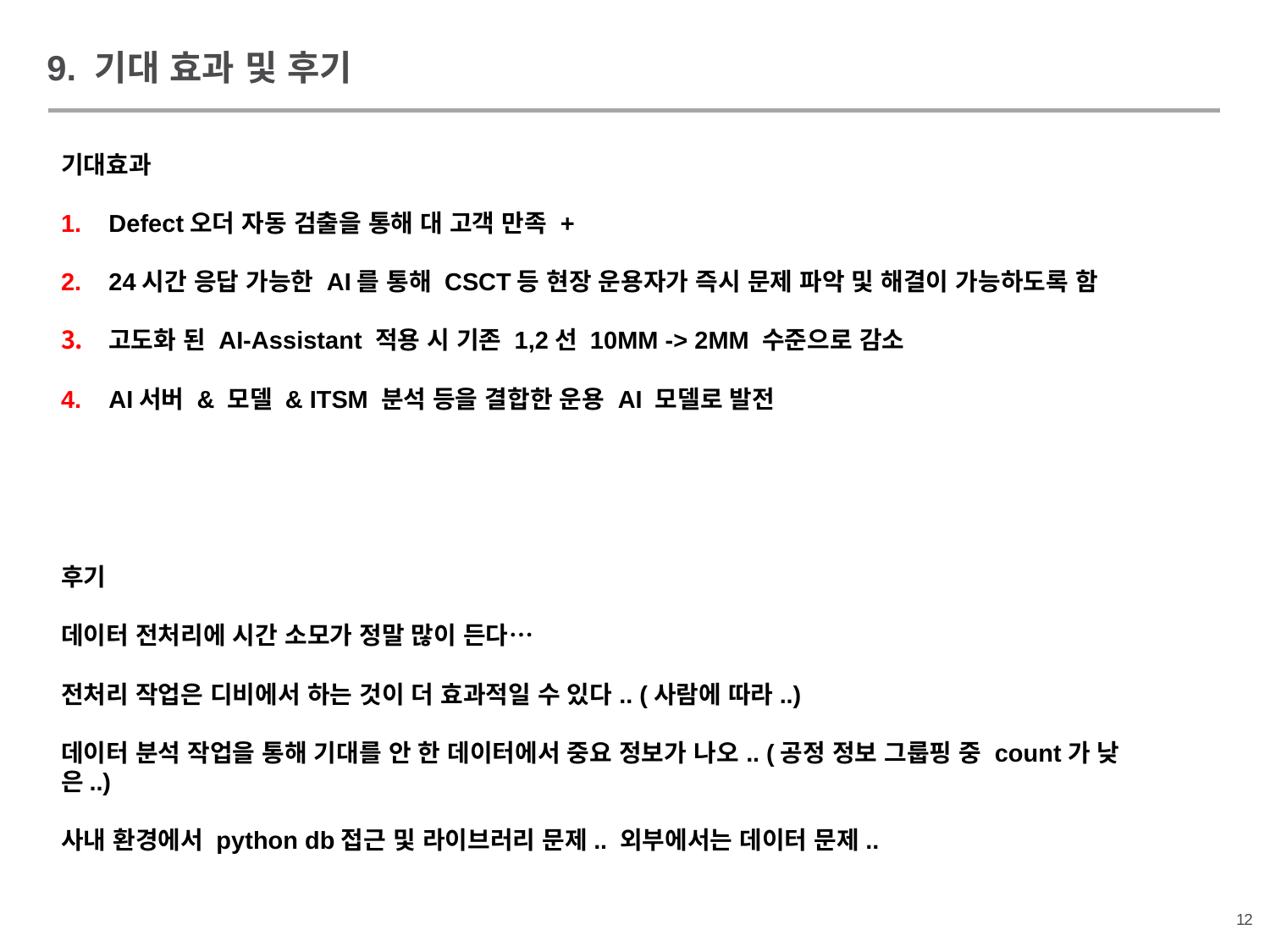

9. 기대 효과 및 후기
기대효과
Defect오더 자동 검출을 통해 대 고객 만족 +
24시간 응답 가능한 AI를 통해 CSCT등 현장 운용자가 즉시 문제 파악 및 해결이 가능하도록 함
고도화 된 AI-Assistant 적용 시 기존 1,2선 10MM -> 2MM 수준으로 감소
AI서버 & 모델 & ITSM 분석 등을 결합한 운용 AI 모델로 발전

후기
데이터 전처리에 시간 소모가 정말 많이 든다…
전처리 작업은 디비에서 하는 것이 더 효과적일 수 있다.. (사람에 따라..)
데이터 분석 작업을 통해 기대를 안 한 데이터에서 중요 정보가 나오.. (공정 정보 그룹핑 중 count가 낮은..)
사내 환경에서 python db접근 및 라이브러리 문제.. 외부에서는 데이터 문제..